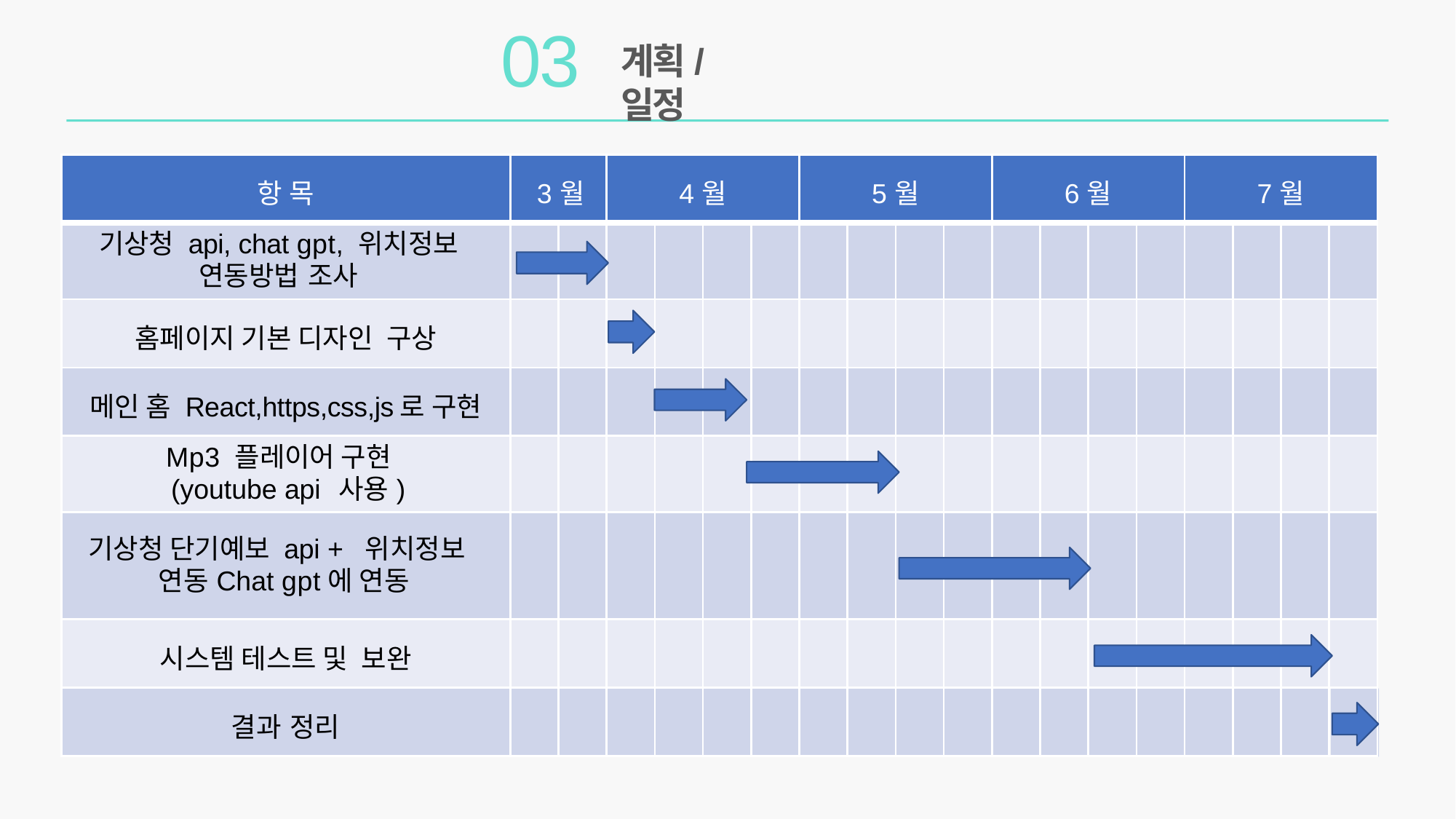

# 03
계획/일정
| 항목 | 3월 |  | 4월 |  |  |  | 5월 |  |  |  | 6월 |  |  |  | 7월 |  |  |  |
| --- | --- | --- | --- | --- | --- | --- | --- | --- | --- | --- | --- | --- | --- | --- | --- | --- | --- | --- |
| 기상청 api, chat gpt, 위치정보 연동방법 조사 |  |  |  |  |  |  |  |  |  |  |  |  |  |  |  |  |  |  |
| 홈페이지 기본 디자인 구상 |  |  |  |  |  |  |  |  |  |  |  |  |  |  |  |  |  |  |
| 메인 홈 React,https,css,js로 구현 |  |  |  |  |  |  |  |  |  |  |  |  |  |  |  |  |  |  |
| Mp3 플레이어 구현 (youtube api 사용) |  |  |  |  |  |  |  |  |  |  |  |  |  |  |  |  |  |  |
| 기상청 단기예보 api + 위치정보 연동Chat gpt에 연동 |  |  |  |  |  |  |  |  |  |  |  |  |  |  |  |  |  |  |
| 시스템 테스트 및 보완 |  |  |  |  |  |  |  |  |  |  |  |  |  |  |  |  |  |  |
| 결과 정리 |  |  |  |  |  |  |  |  |  |  |  |  |  |  |  |  |  |  |